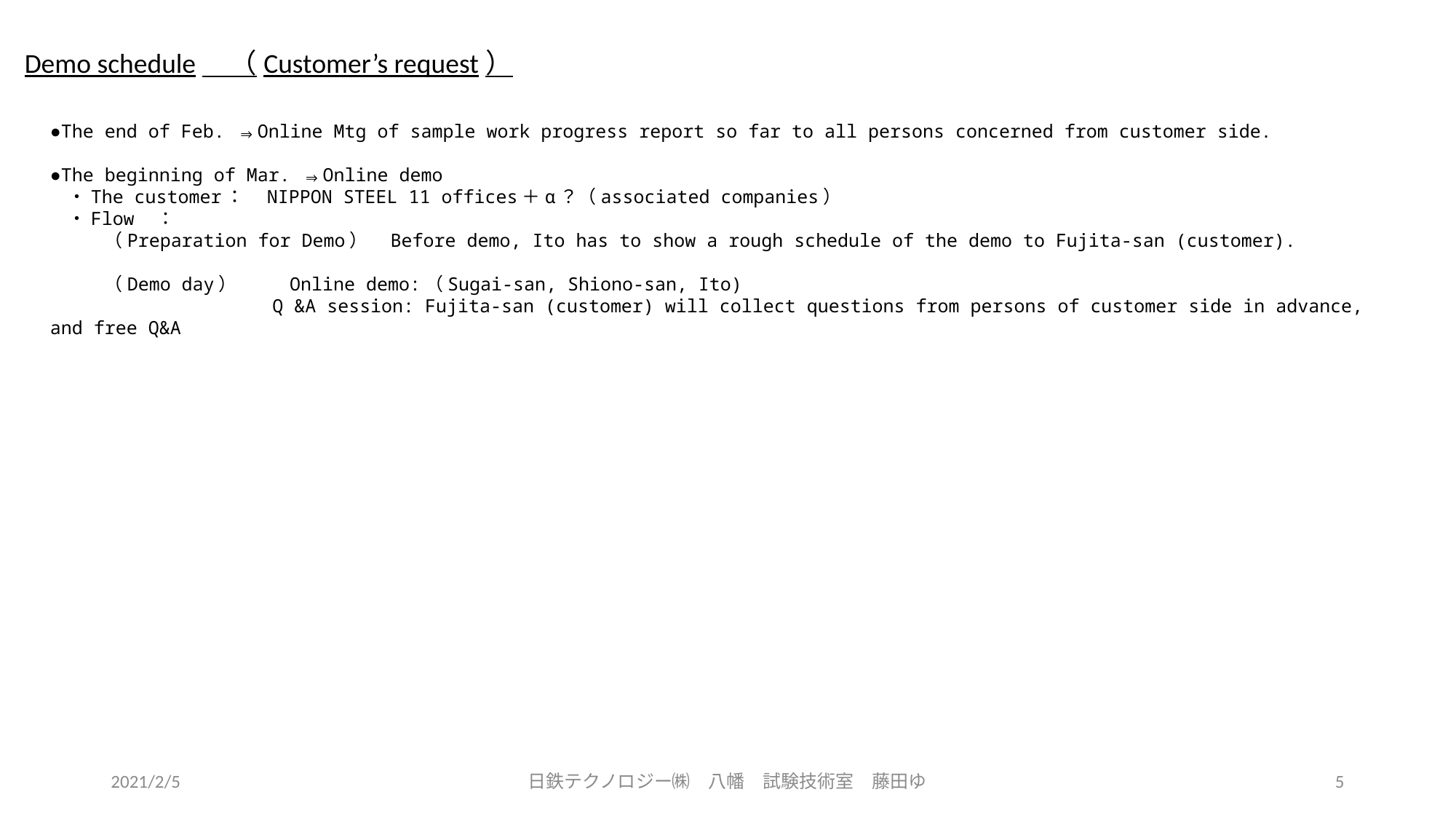

Demo schedule　（Customer’s request）
●The end of Feb. ⇒Online Mtg of sample work progress report so far to all persons concerned from customer side.

●The beginning of Mar. ⇒Online demo
　・The customer：　NIPPON STEEL 11 offices＋α？（associated companies）
　・Flow　：
　　　（Preparation for Demo）　Before demo, Ito has to show a rough schedule of the demo to Fujita-san (customer).
　　　（Demo day）　　   Online demo:（Sugai-san, Shiono-san, Ito)
　　　　　　　　　　         Q &A session: Fujita-san (customer) will collect questions from persons of customer side in advance, and free Q&A

2021/2/5
日鉄テクノロジー㈱　八幡　試験技術室　藤田ゆ
5